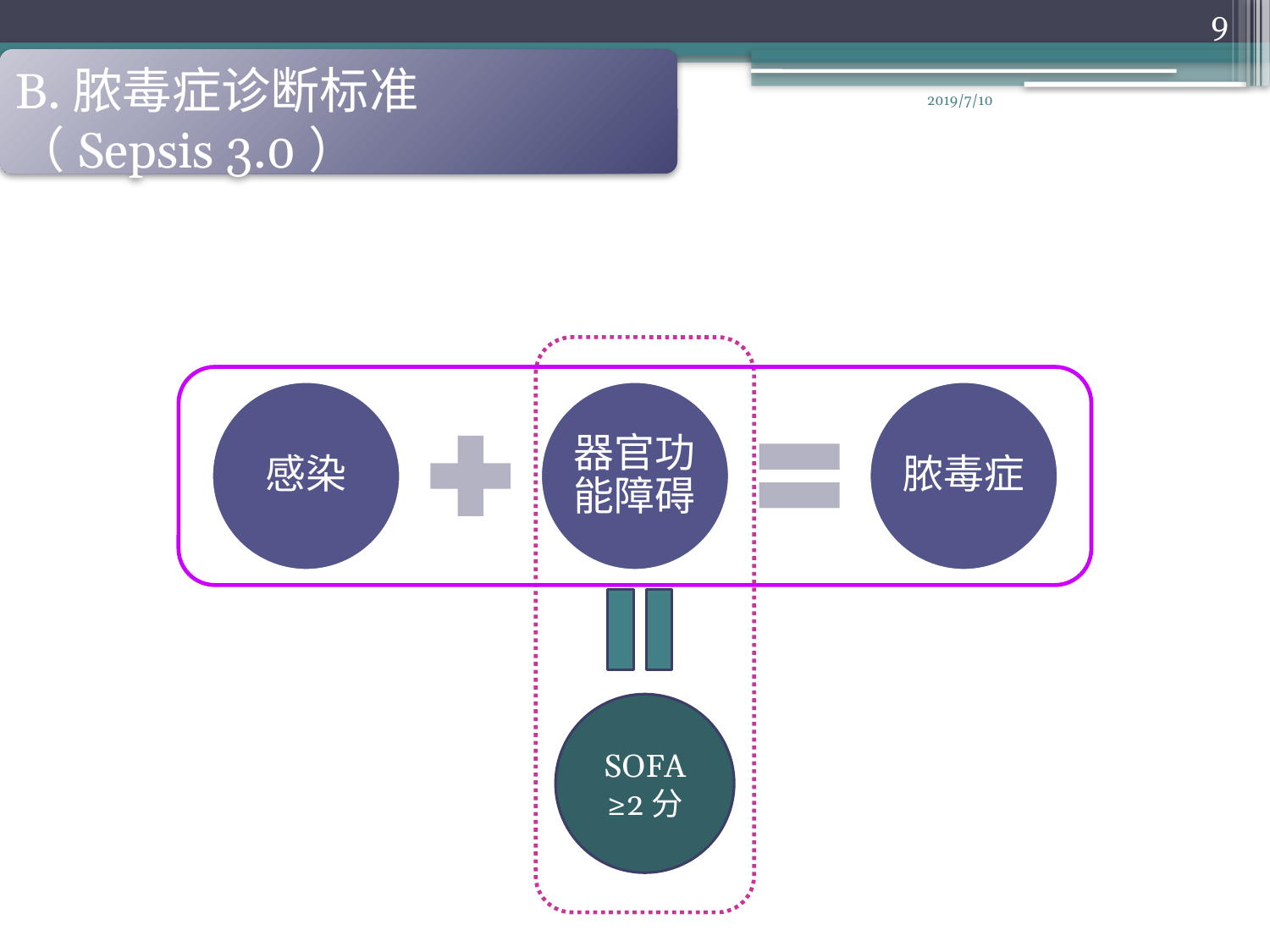

9
B.脓毒症诊断标准
（Sepsis 3.0）
2019/7/10
感染

器官功能障碍

脓毒症

SOFA≥2分